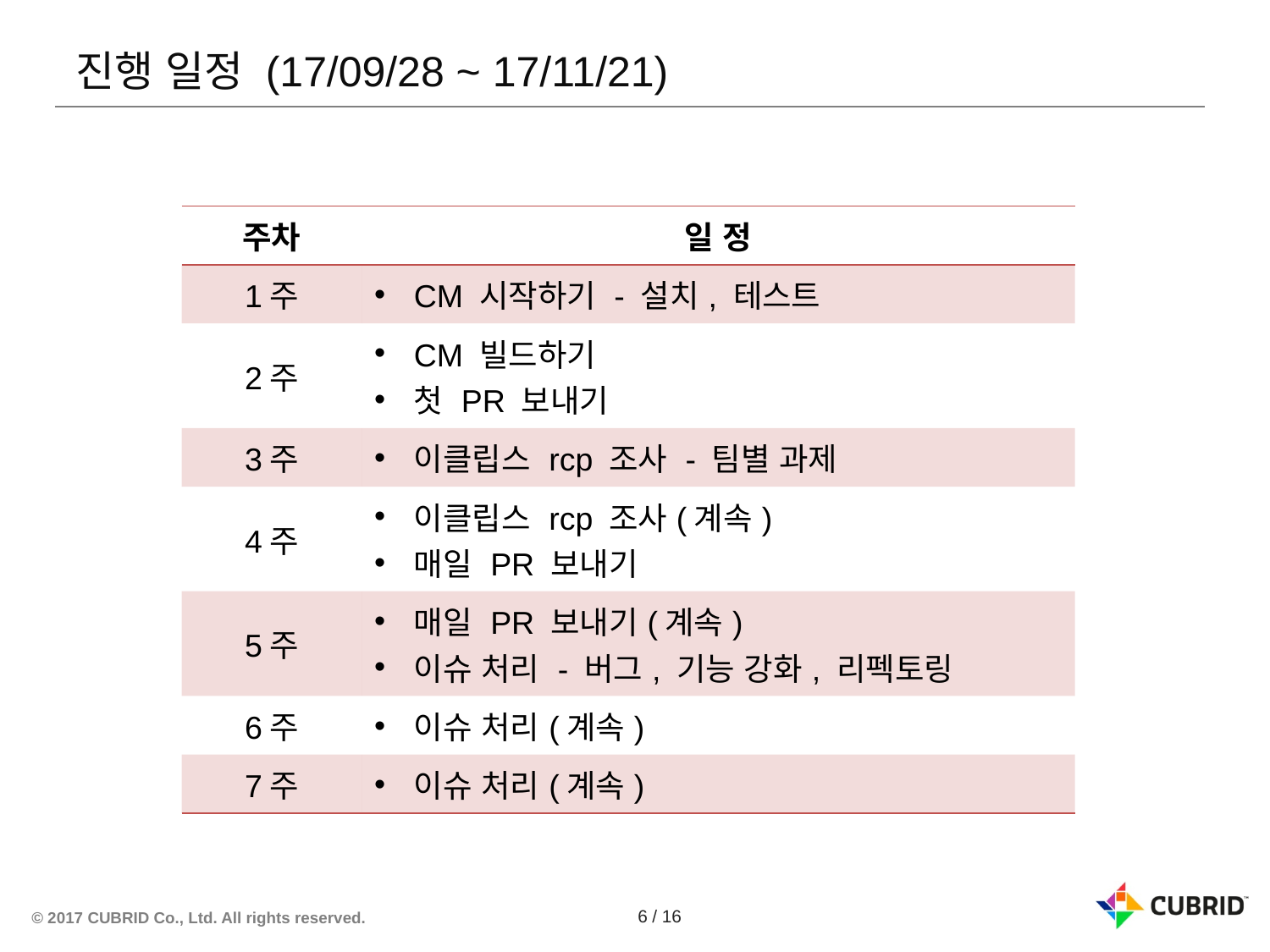

# 진행 일정 (17/09/28 ~ 17/11/21)
| 주차 | 일 정 |
| --- | --- |
| 1주 | CM 시작하기 - 설치, 테스트 |
| 2주 | CM 빌드하기 첫 PR 보내기 |
| 3주 | 이클립스 rcp 조사 - 팀별 과제 |
| 4주 | 이클립스 rcp 조사(계속) 매일 PR 보내기 |
| 5주 | 매일 PR 보내기(계속) 이슈 처리 - 버그, 기능 강화, 리펙토링 |
| 6주 | 이슈 처리(계속) |
| 7주 | 이슈 처리(계속) |